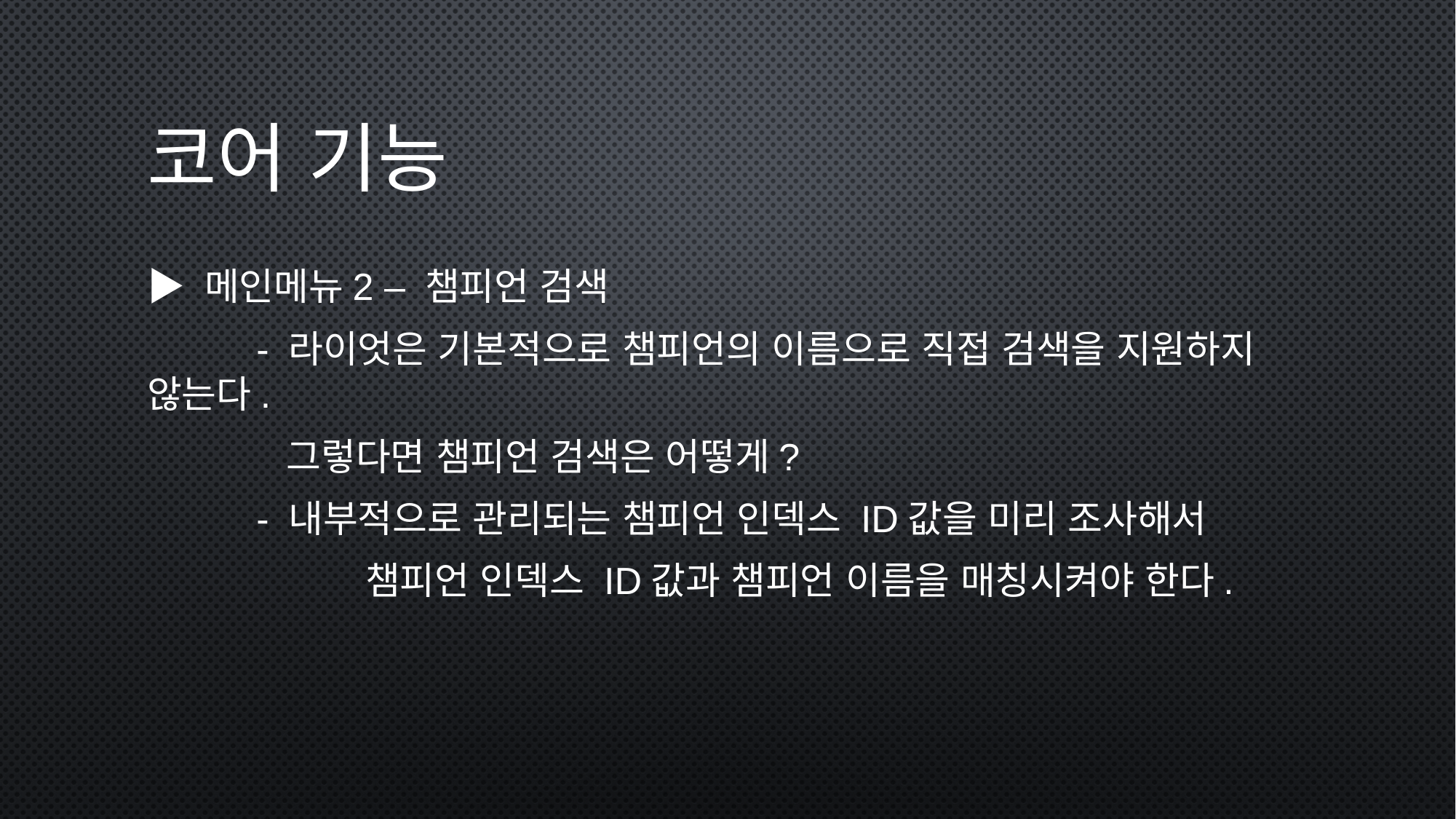

# 코어 기능
▶ 메인메뉴2 – 챔피언 검색
	- 라이엇은 기본적으로 챔피언의 이름으로 직접 검색을 지원하지 않는다.
	  그렇다면 챔피언 검색은 어떻게?
	- 내부적으로 관리되는 챔피언 인덱스 ID값을 미리 조사해서
		챔피언 인덱스 ID값과 챔피언 이름을 매칭시켜야 한다.